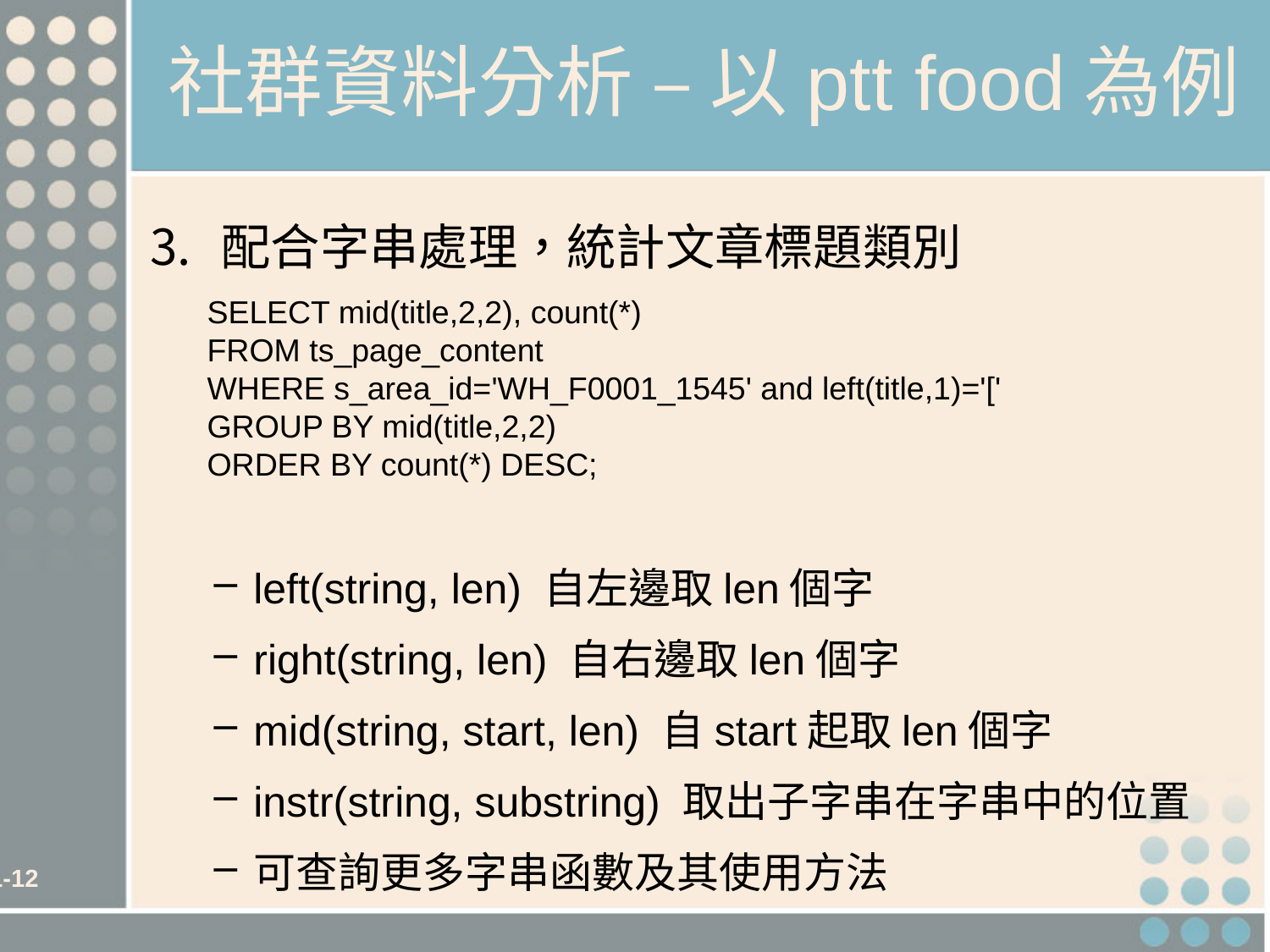

# 社群資料分析 – 以ptt food為例
配合字串處理，統計文章標題類別

left(string, len) 自左邊取len個字
right(string, len) 自右邊取len個字
mid(string, start, len) 自start起取len個字
instr(string, substring) 取出子字串在字串中的位置
可查詢更多字串函數及其使用方法
SELECT mid(title,2,2), count(*)
FROM ts_page_content
WHERE s_area_id='WH_F0001_1545' and left(title,1)='['
GROUP BY mid(title,2,2)
ORDER BY count(*) DESC;